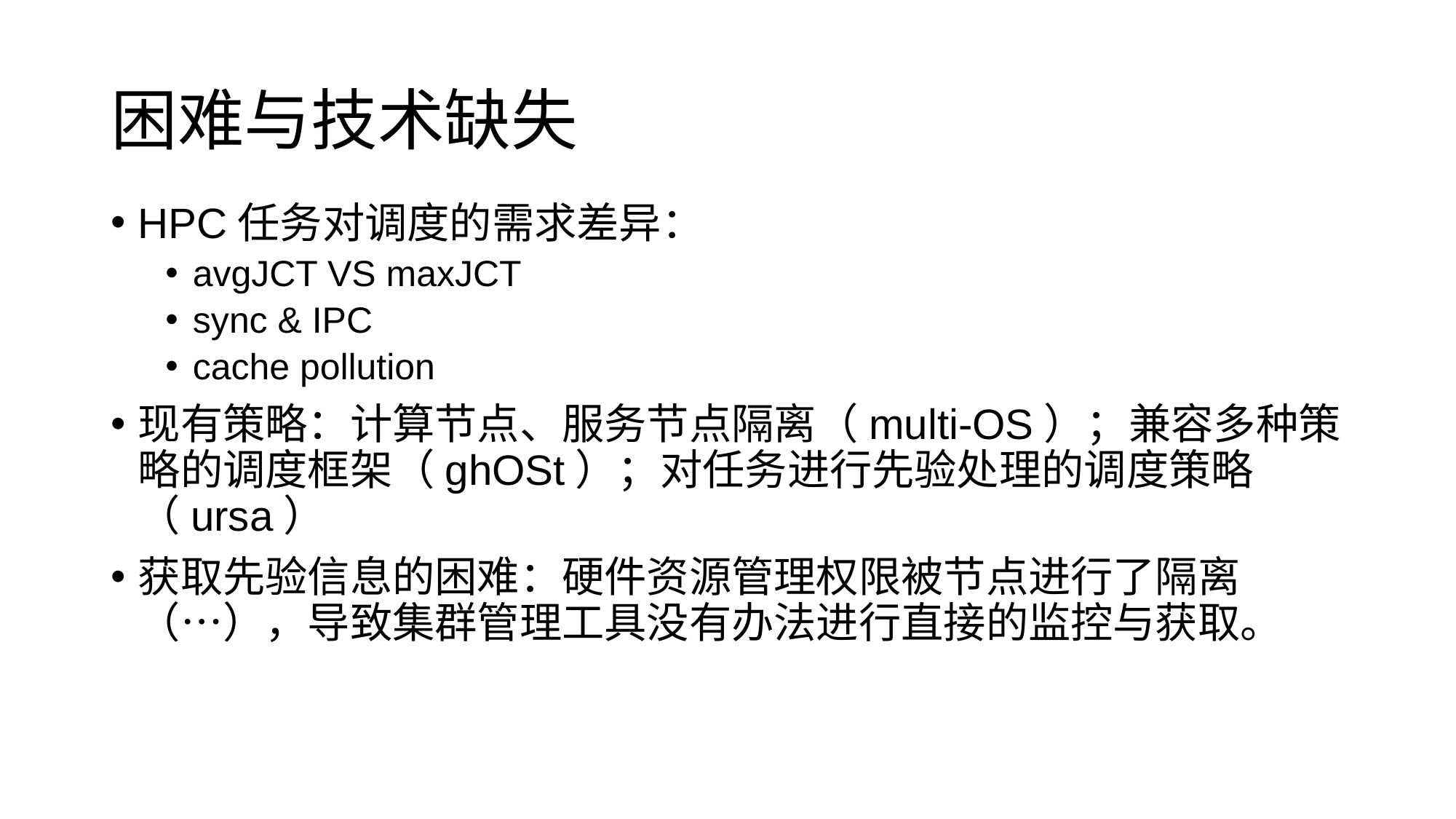

# 困难与技术缺失
HPC任务对调度的需求差异：
avgJCT VS maxJCT
sync & IPC
cache pollution
现有策略：计算节点、服务节点隔离（multi-OS）；兼容多种策略的调度框架（ghOSt）；对任务进行先验处理的调度策略（ursa）
获取先验信息的困难：硬件资源管理权限被节点进行了隔离（…），导致集群管理工具没有办法进行直接的监控与获取。